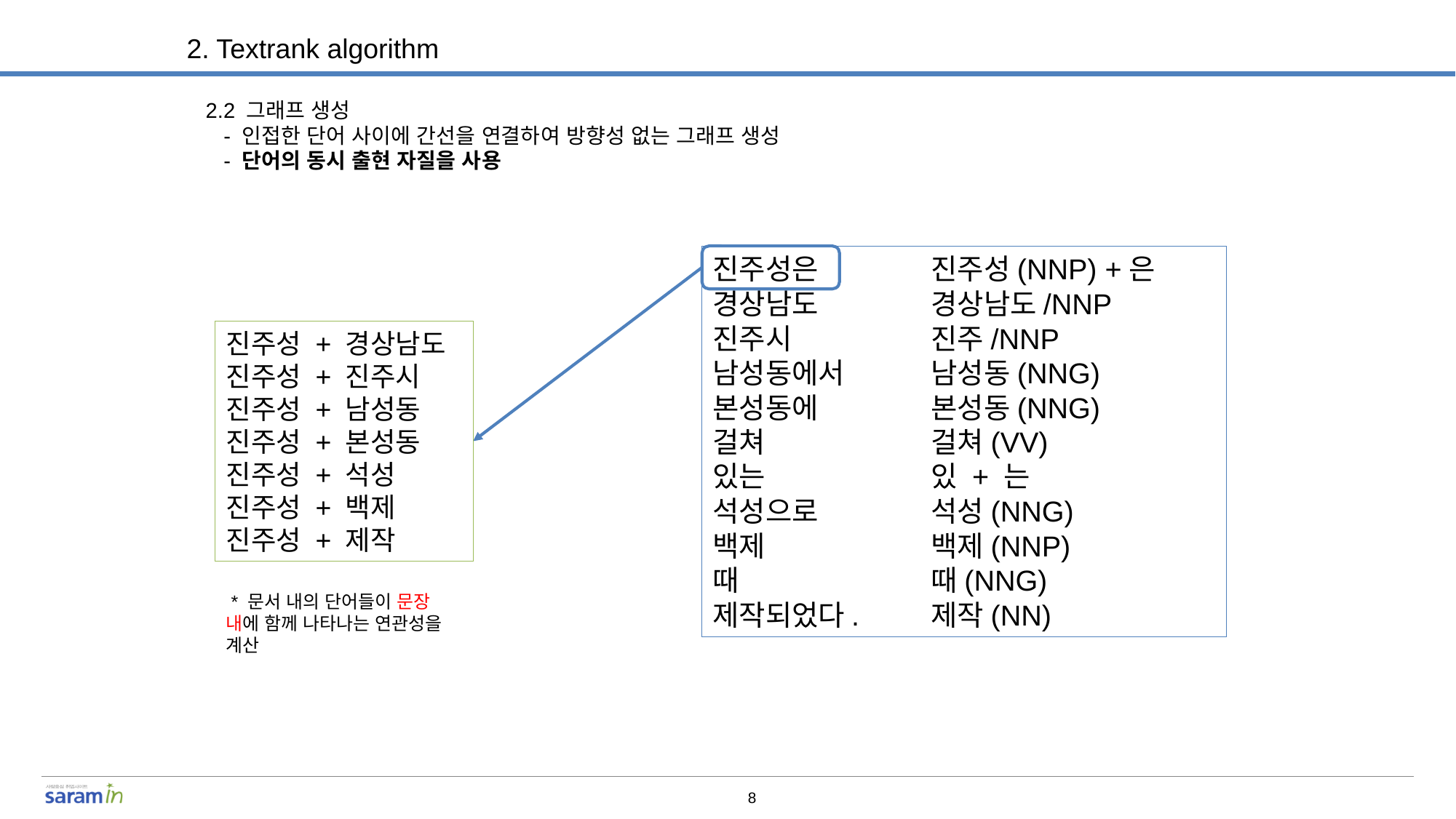

2. Textrank algorithm
2.2 그래프 생성
   - 인접한 단어 사이에 간선을 연결하여 방향성 없는 그래프 생성
   - 단어의 동시 출현 자질을 사용
진주성은 	진주성(NNP) +은
경상남도		경상남도/NNP
진주시		진주/NNP
남성동에서	남성동(NNG)
본성동에		본성동(NNG)
걸쳐		걸쳐(VV)
있는		있 + 는
석성으로		석성(NNG)
백제		백제(NNP)
때		때(NNG)
제작되었다.	제작(NN)

진주성 + 경상남도
진주성 + 진주시
진주성 + 남성동
진주성 + 본성동
진주성 + 석성
진주성 + 백제
진주성 + 제작
 * 문서 내의 단어들이 문장 내에 함께 나타나는 연관성을 계산